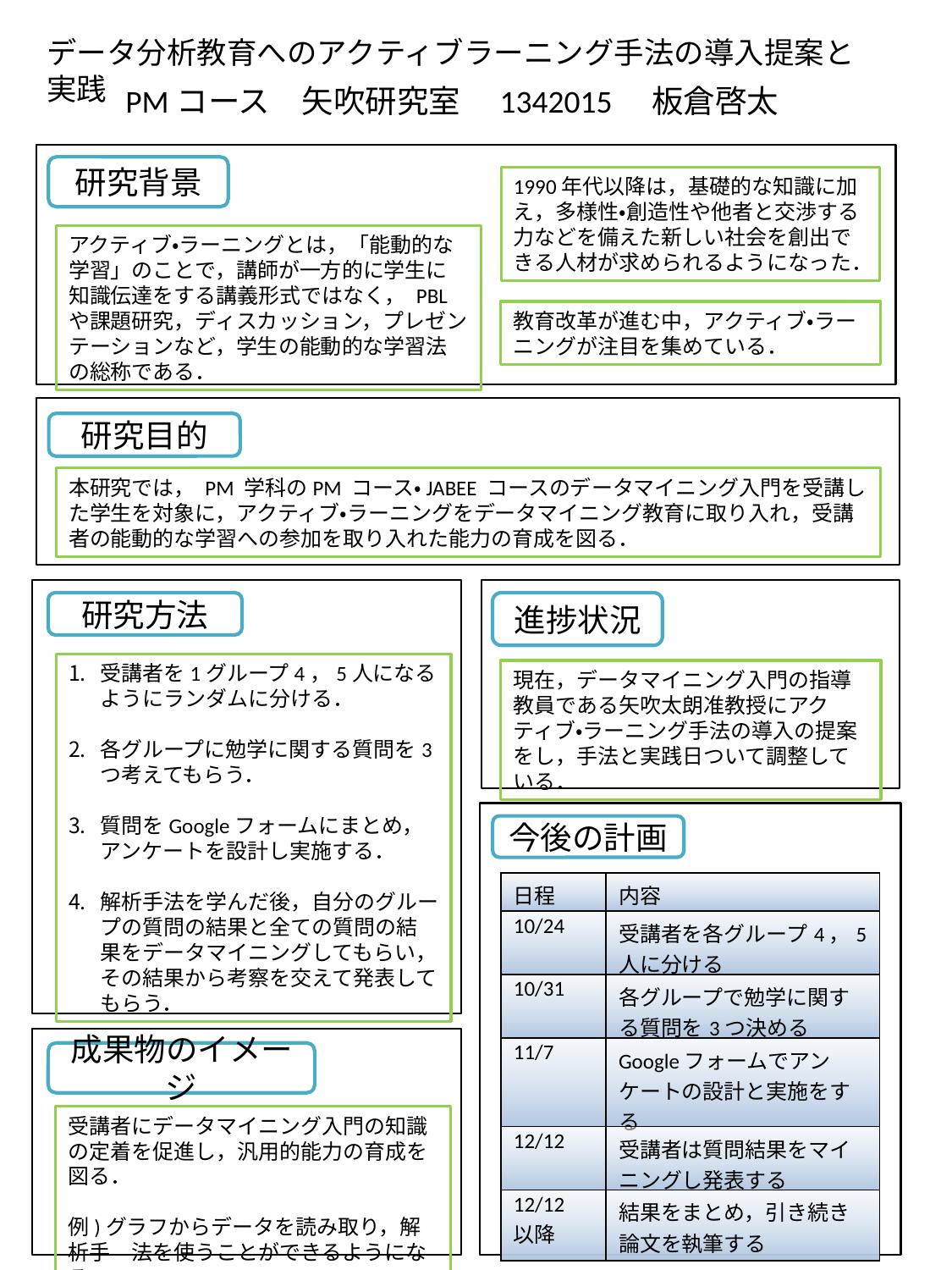

データ分析教育へのアクティブラーニング手法の導入提案と実践
PMコース　矢吹研究室　1342015　板倉啓太

研究背景
1990年代以降は，基礎的な知識に加え，多様性・創造性や他者と交渉する力などを備えた新しい社会を創出できる人材が求められるようになった．
アクティブ・ラーニングとは，「能動的な学習」のことで，講師が一方的に学生に知識伝達をする講義形式ではなく， PBLや課題研究，ディスカッション，プレゼンテーションなど，学生の能動的な学習法の総称である．
教育改革が進む中，アクティブ・ラーニングが注目を集めている．

研究目的
本研究では， PM 学科のPM コース・JABEE コースのデータマイニング入門を受講した学生を対象に，アクティブ・ラーニングをデータマイニング教育に取り入れ，受講者の能動的な学習への参加を取り入れた能力の育成を図る．

受講者にデータマイニング入門の知識の定着を促進し，汎用的能力の育成を図る．

例)グラフからデータを読み取り，解析手　法を使うことができるようになる．
研究方法
進捗状況

受講者を1グループ4，5人になるようにランダムに分ける．

各グループに勉学に関する質問を3つ考えてもらう．

質問をGoogleフォームにまとめ，アンケートを設計し実施する．

解析手法を学んだ後，自分のグループの質問の結果と全ての質問の結果をデータマイニングしてもらい，その結果から考察を交えて発表してもらう．
現在，データマイニング入門の指導教員である矢吹太朗准教授にアクティブ・ラーニング手法の導入の提案をし，手法と実践日ついて調整している．
今後の計画
| 日程 | 内容 |
| --- | --- |
| 10/24 | 受講者を各グループ4，5人に分ける |
| 10/31 | 各グループで勉学に関する質問を3つ決める |
| 11/7 | Googleフォームでアンケートの設計と実施をする |
| 12/12 | 受講者は質問結果をマイニングし発表する |
| 12/12 以降 | 結果をまとめ，引き続き論文を執筆する |

成果物のイメージ